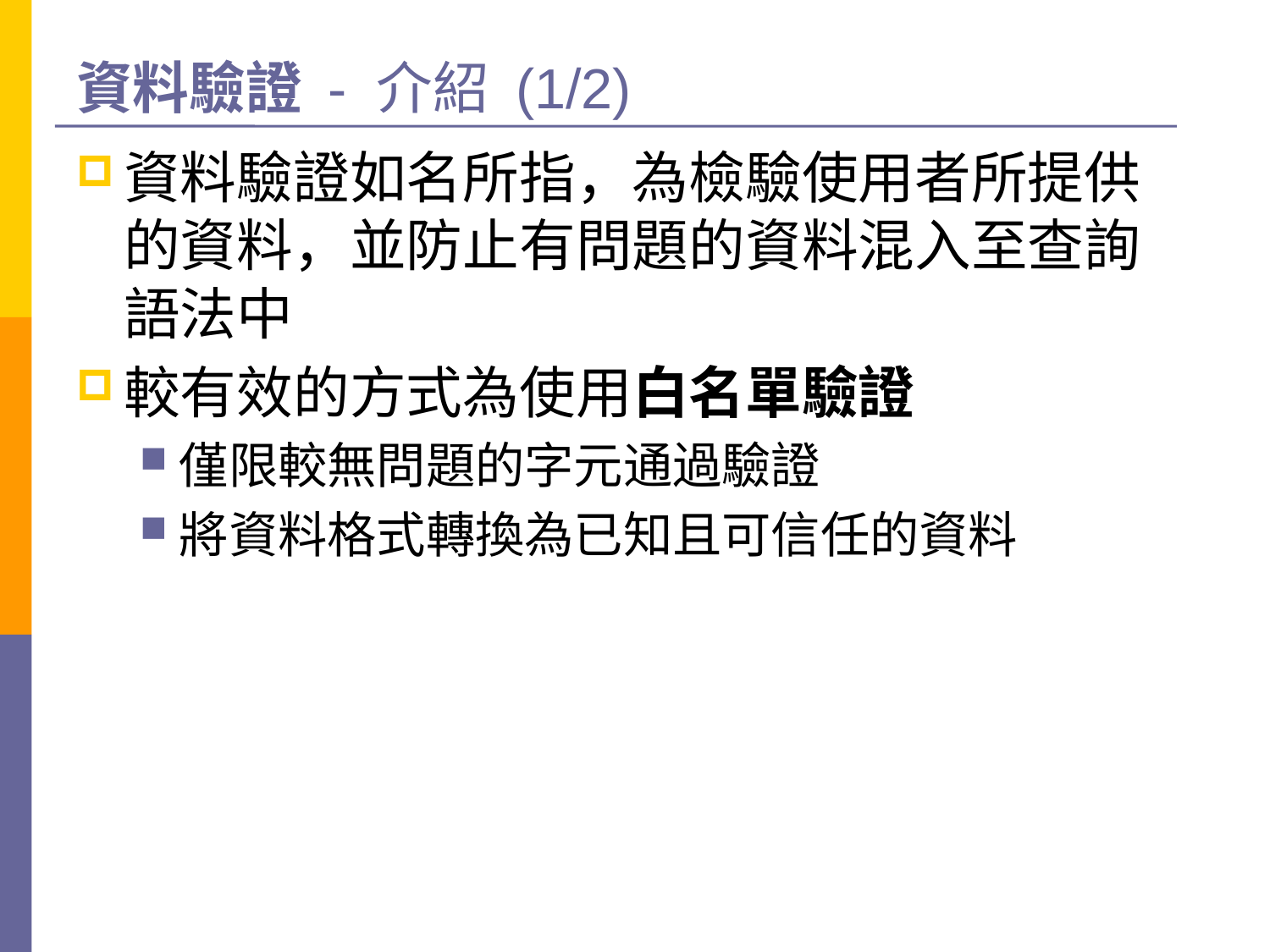

# 資料驗證 - 介紹 (1/2)
資料驗證如名所指，為檢驗使用者所提供的資料，並防止有問題的資料混入至查詢語法中
較有效的方式為使用白名單驗證
僅限較無問題的字元通過驗證
將資料格式轉換為已知且可信任的資料